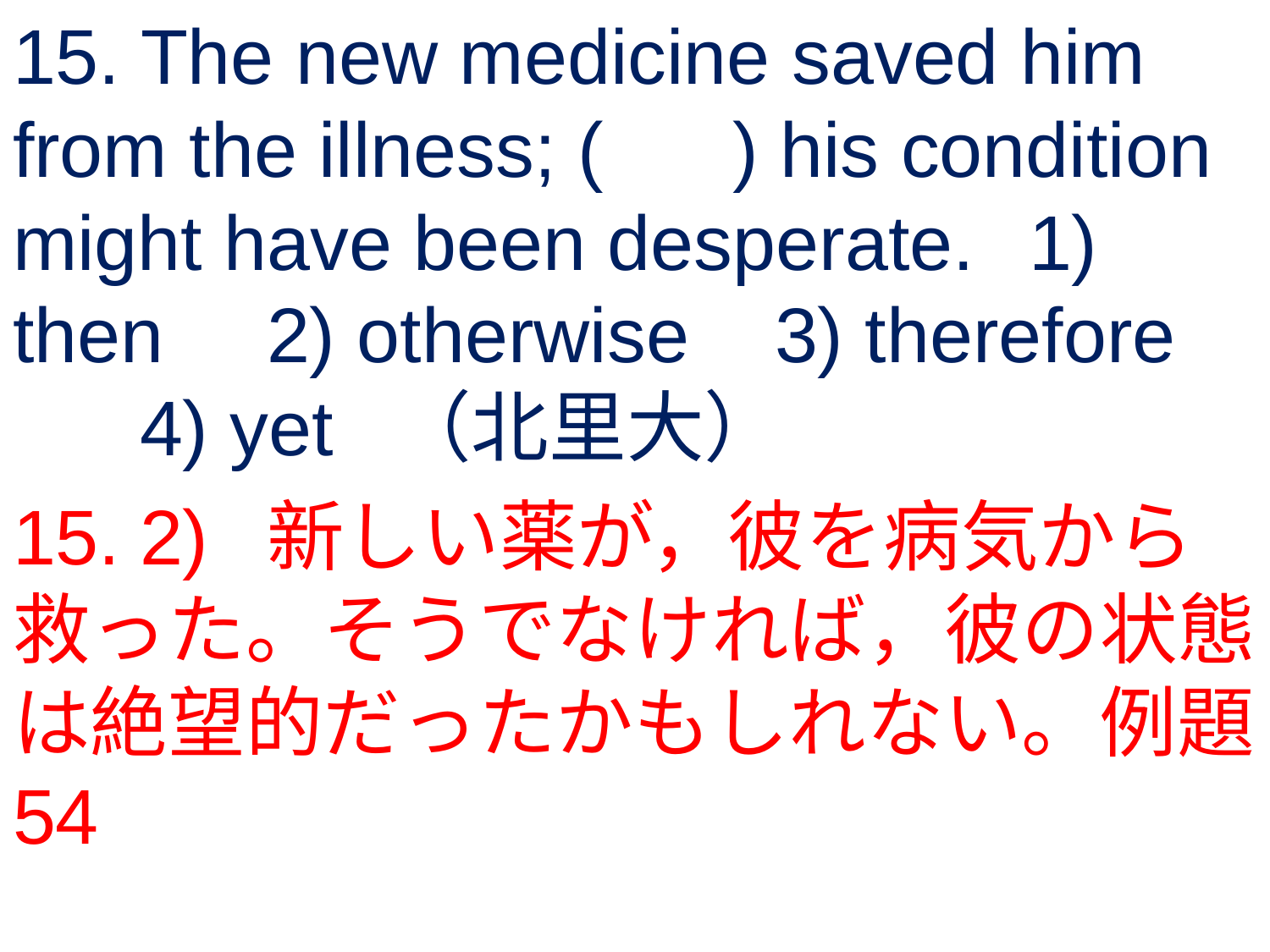

# 15. The new medicine saved him from the illness; (      ) his condition might have been desperate.	1) then	2) otherwise 	3) therefore	4) yet	（北里大）
15.	2) 	新しい薬が，彼を病気から救った。そうでなければ，彼の状態は絶望的だったかもしれない。例題54